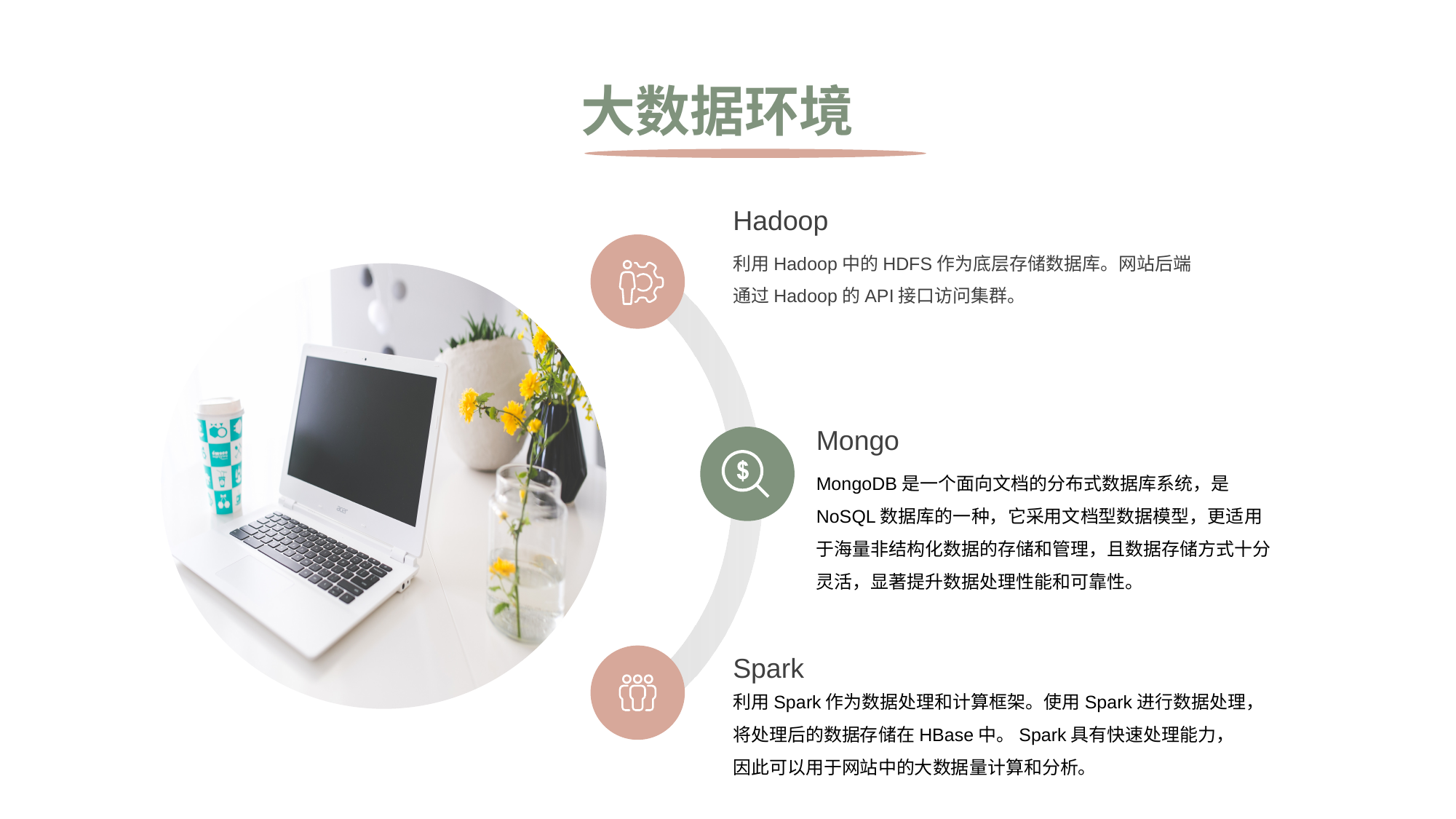

大数据环境

Hadoop
利用Hadoop中的HDFS作为底层存储数据库。网站后端通过Hadoop的API接口访问集群。

Mongo
MongoDB是一个面向文档的分布式数据库系统，是NoSQL数据库的一种，它采用文档型数据模型，更适用于海量非结构化数据的存储和管理，且数据存储方式十分灵活，显著提升数据处理性能和可靠性。

Spark
利用Spark作为数据处理和计算框架。使用Spark进行数据处理，将处理后的数据存储在HBase中。Spark具有快速处理能力，因此可以用于网站中的大数据量计算和分析。